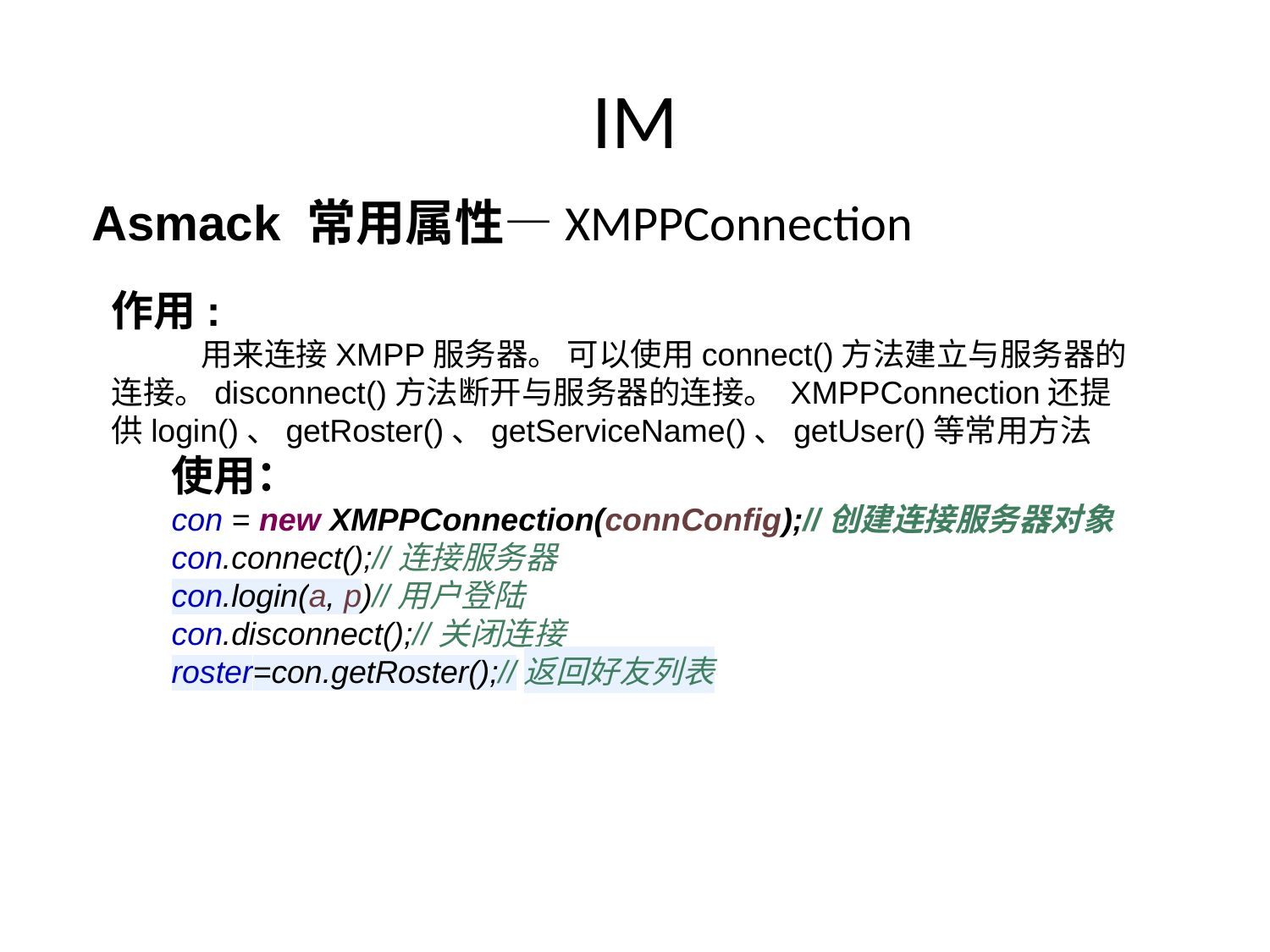

# IM
Asmack 常用属性—XMPPConnection
作用:
   用来连接XMPP服务器。 可以使用connect()方法建立与服务器的连接。disconnect()方法断开与服务器的连接。 XMPPConnection还提供login()、getRoster()、getServiceName()、getUser()等常用方法
使用：
con = new XMPPConnection(connConfig);//创建连接服务器对象
con.connect();//连接服务器
con.login(a, p)//用户登陆
con.disconnect();//关闭连接
roster=con.getRoster();//返回好友列表